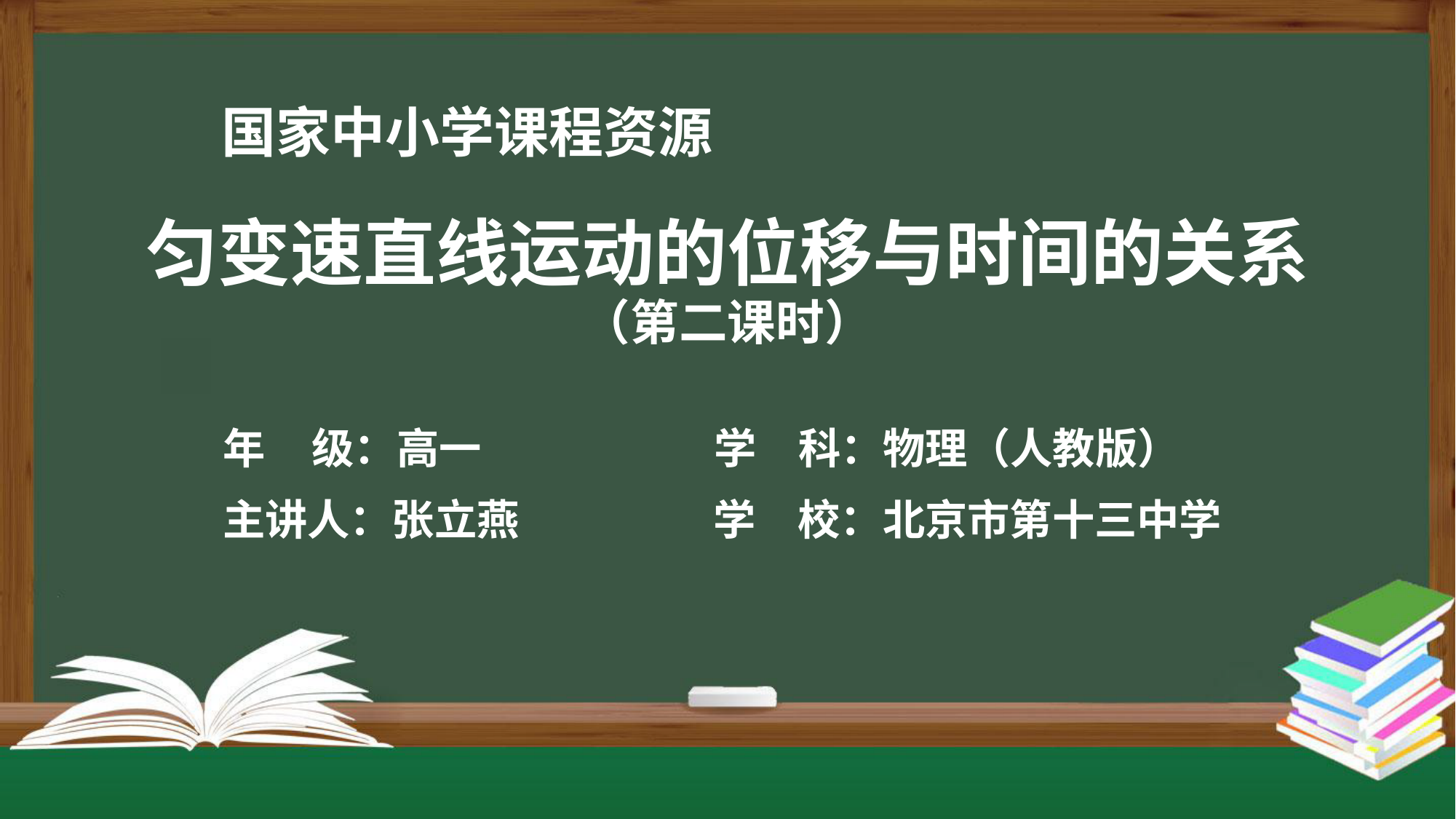

# 国家中小学课程资源
匀变速直线运动的位移与时间的关系
（第二课时）

| 年 级：高一 | 学 | 科：物理（人教版） |
| --- | --- | --- |
| 主讲人：张立燕 | 学 | 校：北京市第十三中学 |